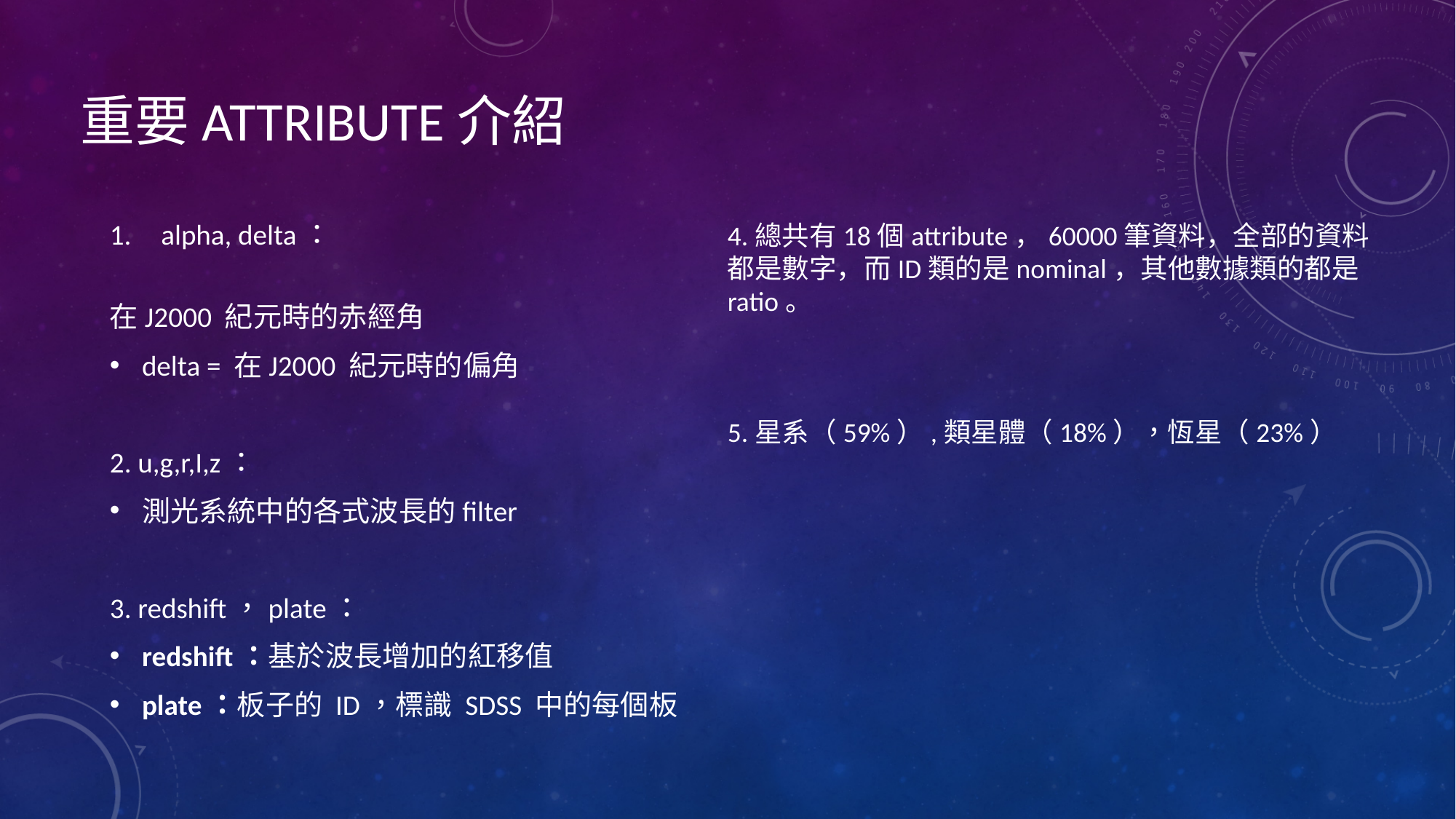

# 重要attribute介紹
alpha, delta：
在J2000 紀元時的赤經角
delta = 在J2000 紀元時的偏角

2. u,g,r,I,z：
測光系統中的各式波長的filter

3. redshift，plate：
redshift：基於波長增加的紅移值
plate：板子的 ID，標識 SDSS 中的每個板
4.總共有18個attribute，60000筆資料，全部的資料都是數字，而ID類的是nominal，其他數據類的都是ratio。

5.星系（59%）,類星體（18%），恆星（23%）